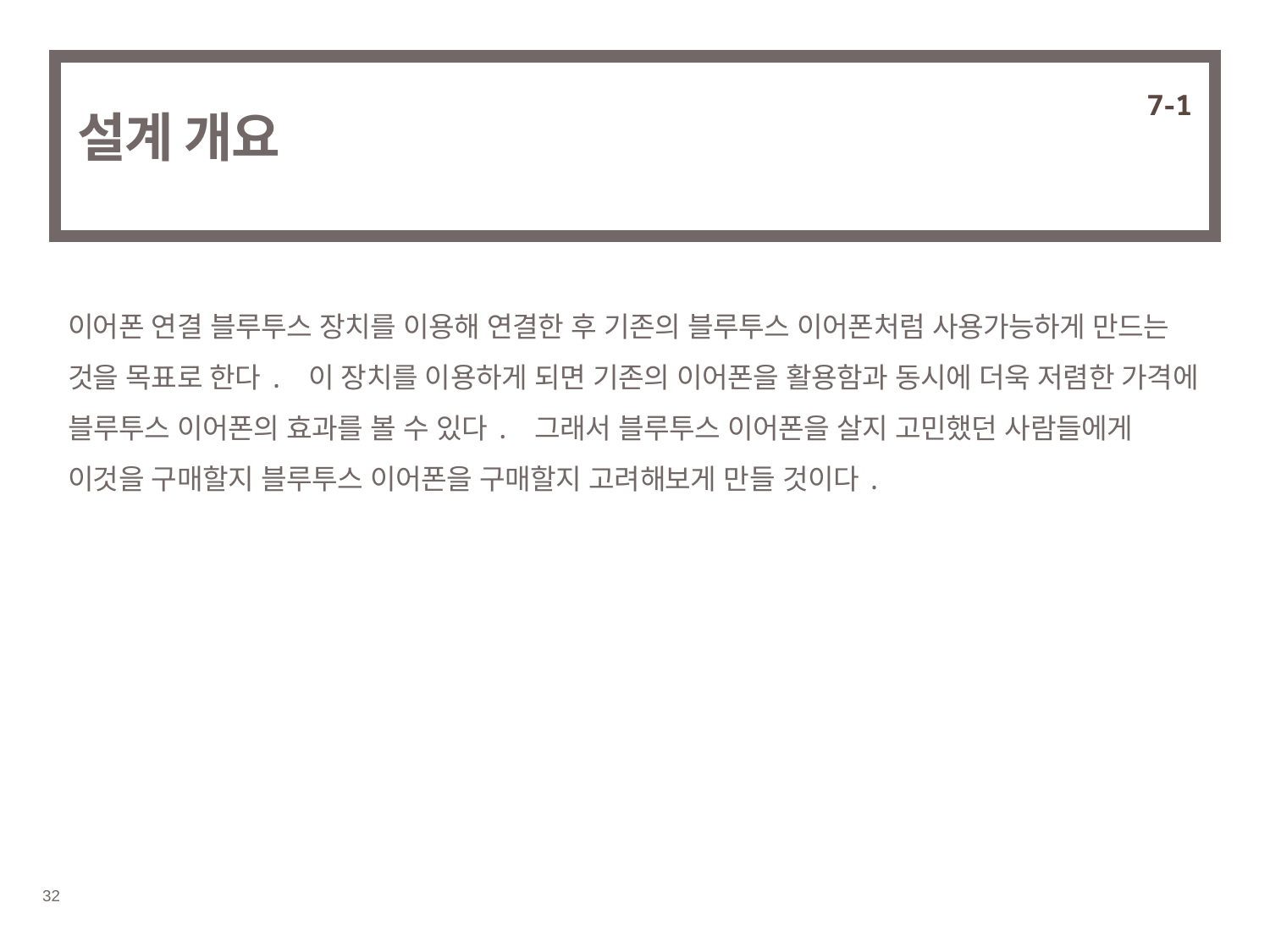

7-1

# 설계 개요
이어폰 연결 블루투스 장치를 이용해 연결한 후 기존의 블루투스 이어폰처럼 사용가능하게 만드는 것을 목표로 한다. 이 장치를 이용하게 되면 기존의 이어폰을 활용함과 동시에 더욱 저렴한 가격에 블루투스 이어폰의 효과를 볼 수 있다. 그래서 블루투스 이어폰을 살지 고민했던 사람들에게 이것을 구매할지 블루투스 이어폰을 구매할지 고려해보게 만들 것이다.